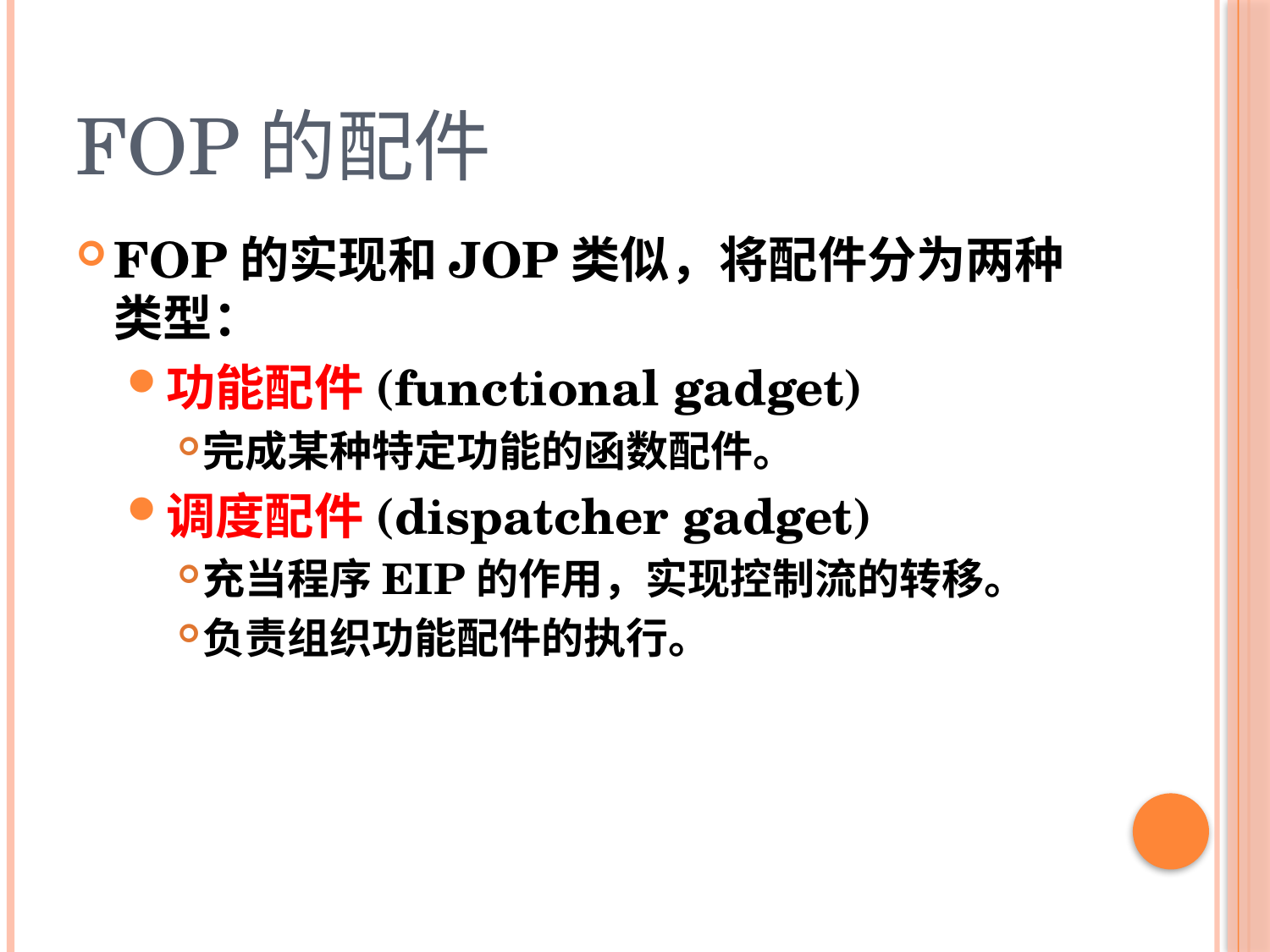

# FOP的配件
FOP的实现和JOP类似，将配件分为两种类型：
功能配件(functional gadget)
完成某种特定功能的函数配件。
调度配件(dispatcher gadget)
充当程序EIP的作用，实现控制流的转移。
负责组织功能配件的执行。